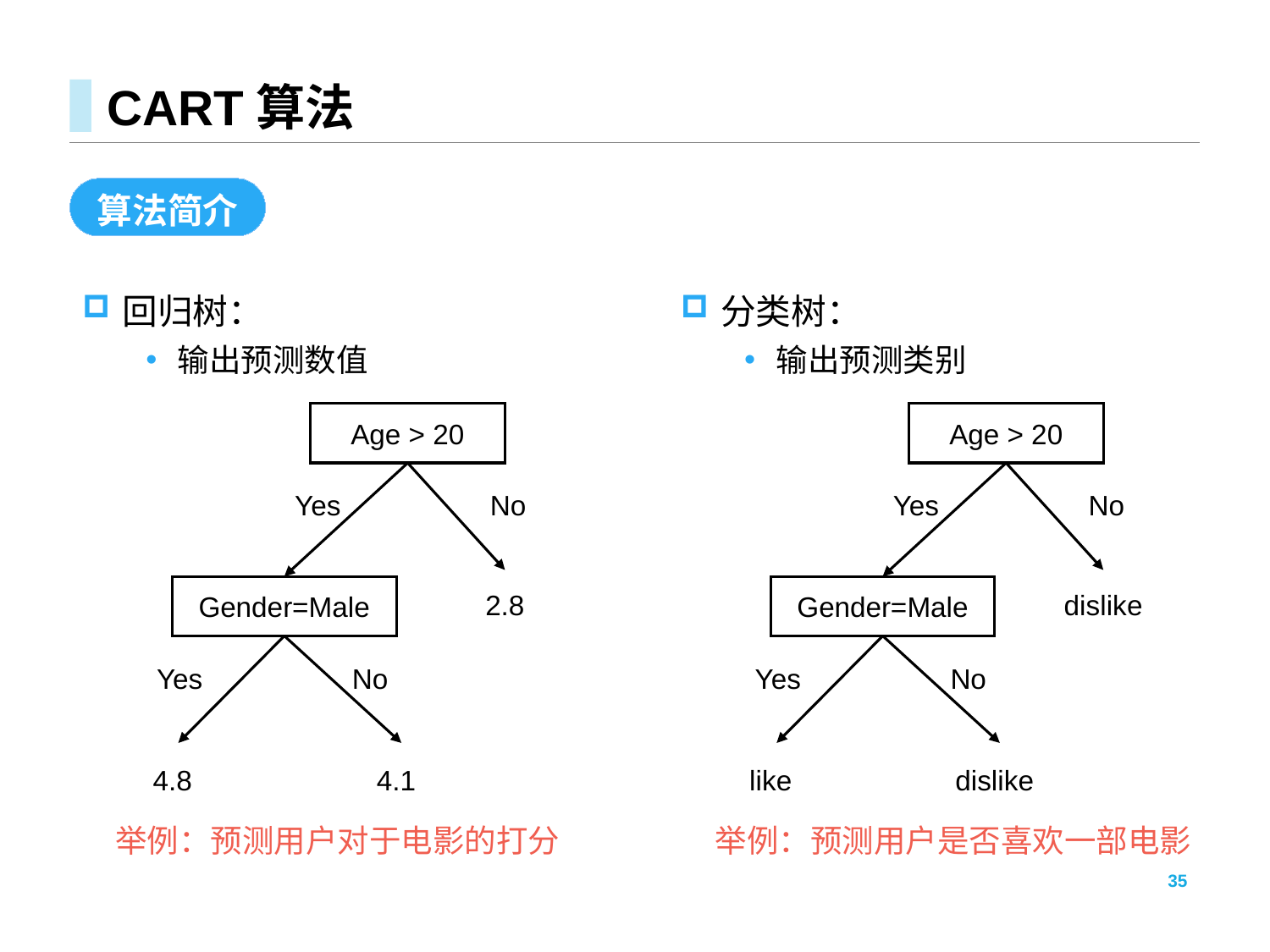

# CART算法
算法简介
回归树：
输出预测数值
分类树：
输出预测类别
Age > 20
Yes
No
Gender=Male
2.8
Yes
No
4.8
4.1
Age > 20
Yes
No
Gender=Male
dislike
Yes
No
like
dislike
举例：预测用户对于电影的打分
举例：预测用户是否喜欢一部电影
35